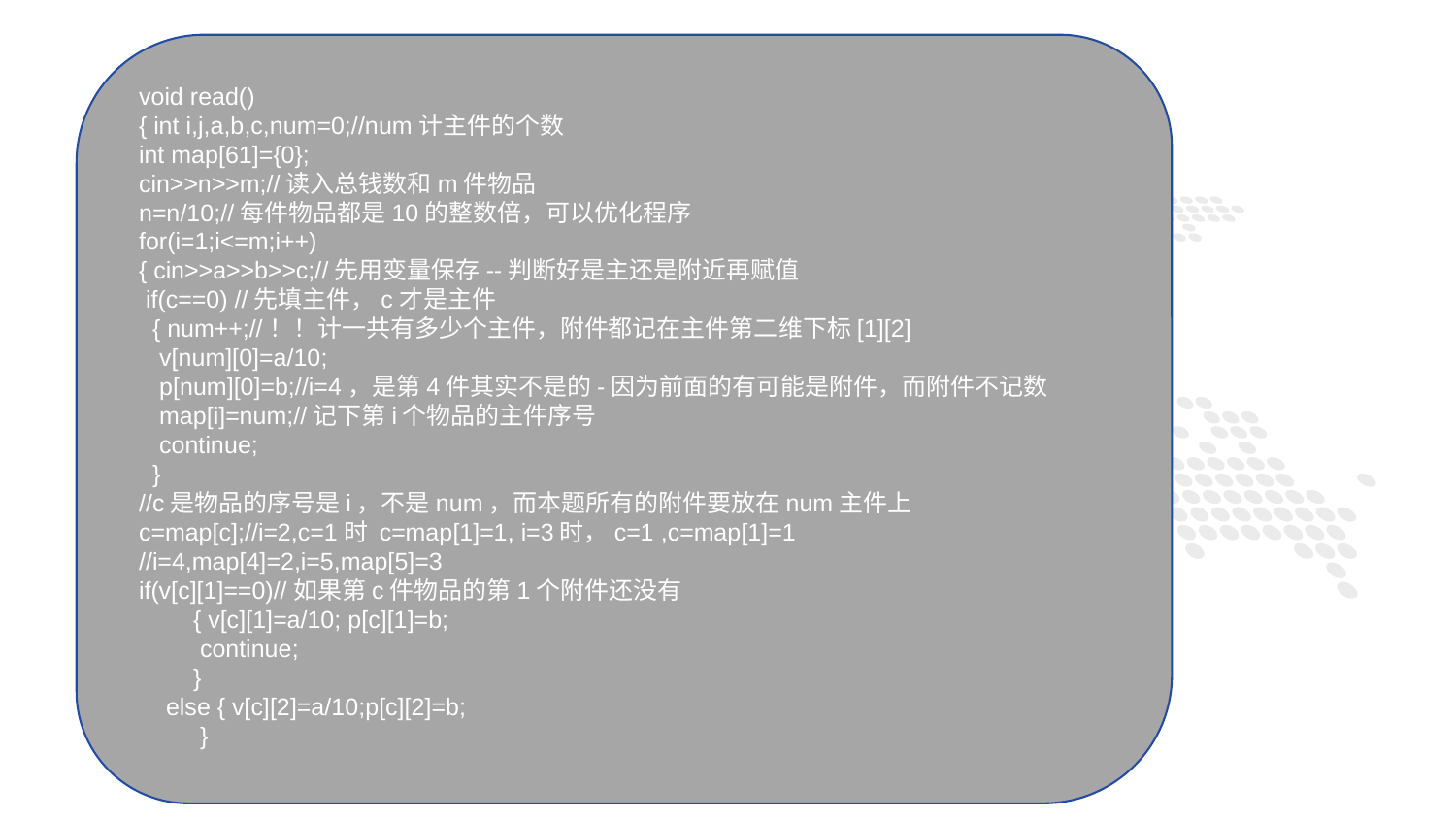

void read()
{ int i,j,a,b,c,num=0;//num计主件的个数
int map[61]={0};
cin>>n>>m;//读入总钱数和m件物品
n=n/10;//每件物品都是10的整数倍，可以优化程序
for(i=1;i<=m;i++)
{ cin>>a>>b>>c;//先用变量保存--判断好是主还是附近再赋值
 if(c==0) //先填主件，c才是主件
  { num++;//！！计一共有多少个主件，附件都记在主件第二维下标[1][2]
   v[num][0]=a/10;
   p[num][0]=b;//i=4，是第4件其实不是的-因为前面的有可能是附件，而附件不记数
   map[i]=num;//记下第i个物品的主件序号
   continue;
  }
//c是物品的序号是i，不是num，而本题所有的附件要放在num主件上
c=map[c];//i=2,c=1时 c=map[1]=1, i=3时，c=1 ,c=map[1]=1
//i=4,map[4]=2,i=5,map[5]=3
if(v[c][1]==0)//如果第c件物品的第1个附件还没有
        { v[c][1]=a/10; p[c][1]=b;
         continue;
        }
    else { v[c][2]=a/10;p[c][2]=b;
         }
PART  ONE